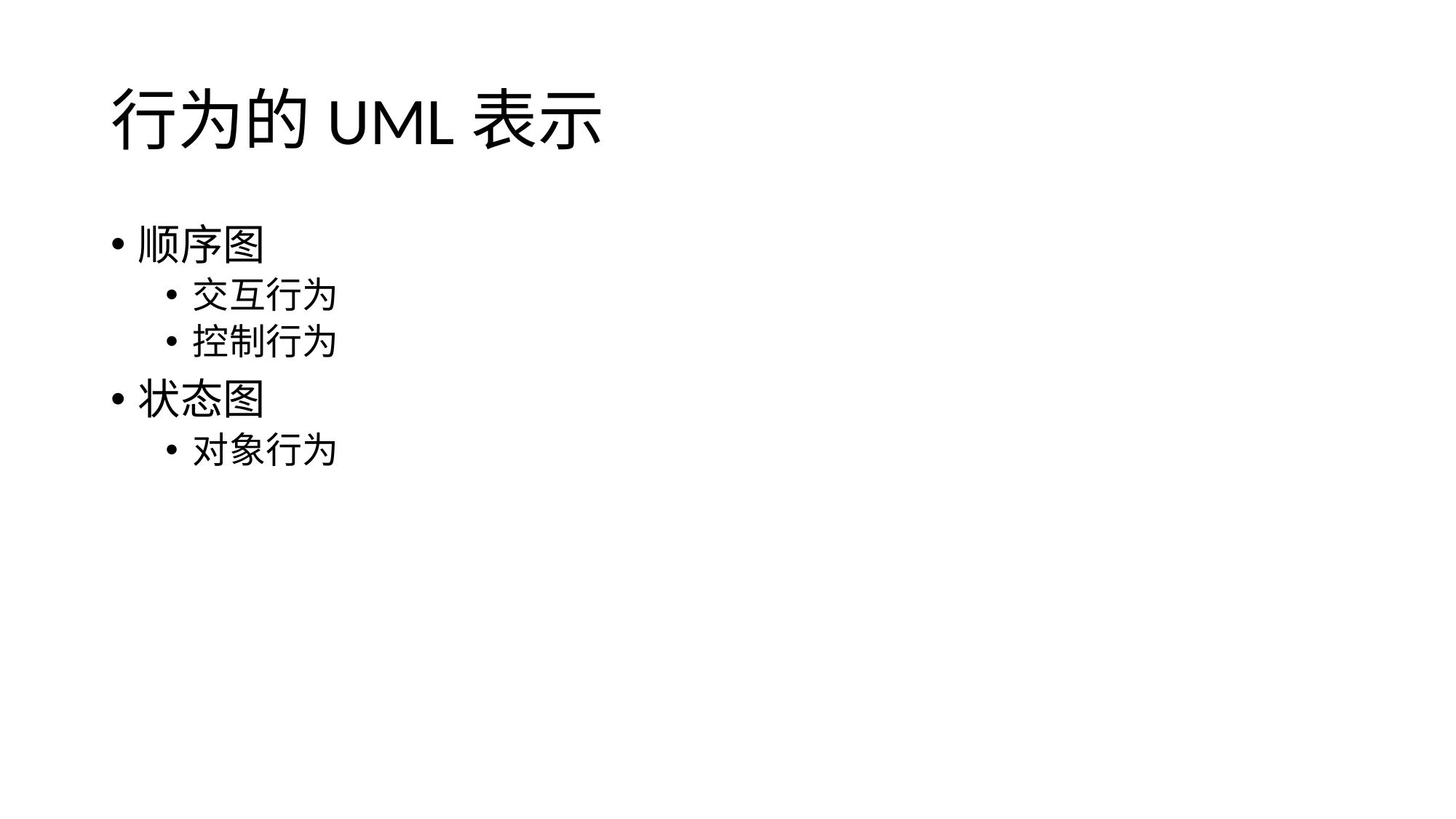

# 行为的UML表示
顺序图
交互行为
控制行为
状态图
对象行为
26